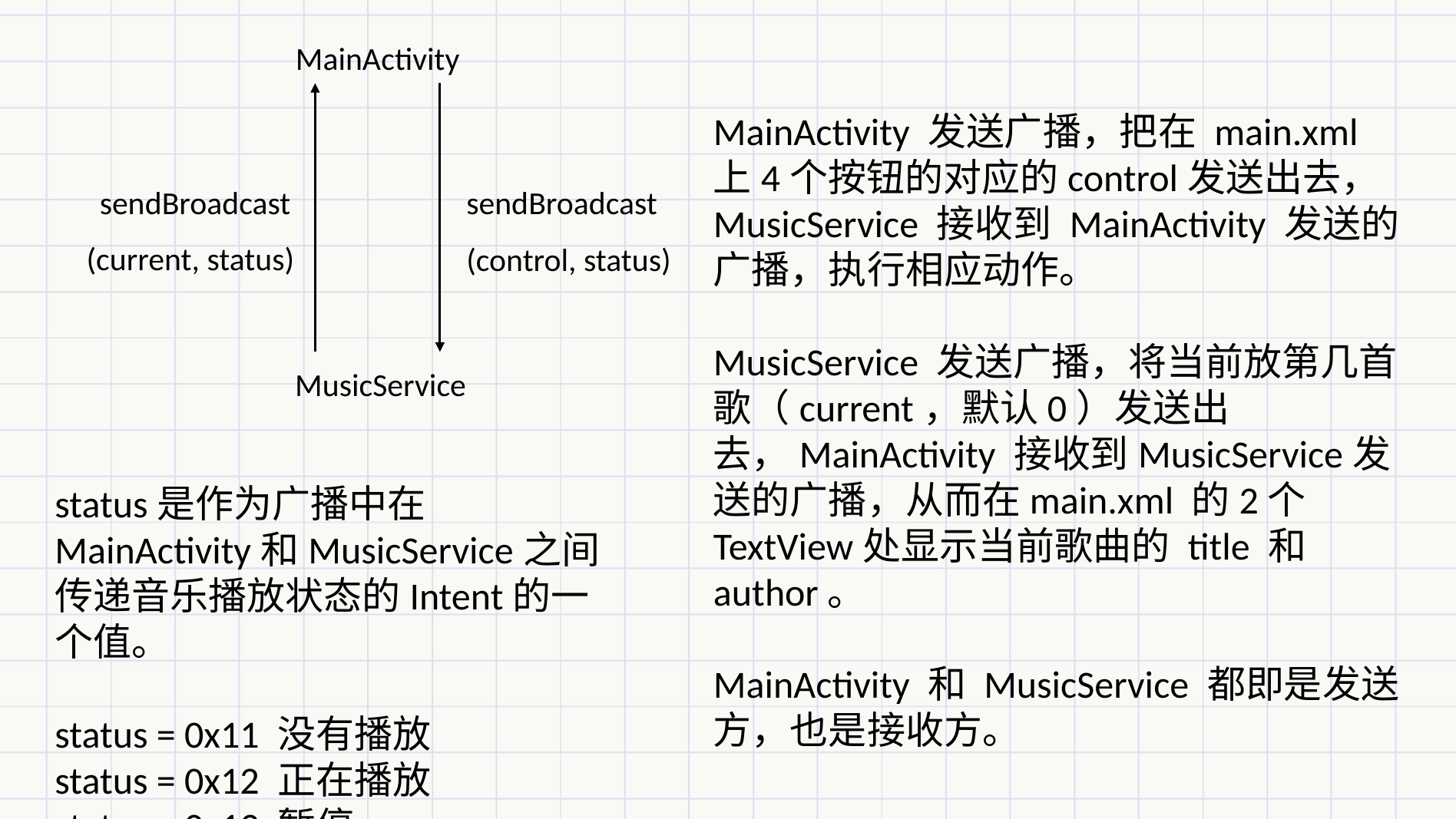

MainActivity
MainActivity 发送广播，把在 main.xml 上4个按钮的对应的control发送出去， MusicService 接收到 MainActivity 发送的广播，执行相应动作。

MusicService 发送广播，将当前放第几首歌（current，默认0）发送出去，MainActivity 接收到MusicService发送的广播，从而在main.xml 的2个TextView处显示当前歌曲的 title 和 author。

MainActivity 和 MusicService 都即是发送方，也是接收方。
sendBroadcast
sendBroadcast
(current, status)
(control, status)
MusicService
status是作为广播中在MainActivity和MusicService之间传递音乐播放状态的Intent的一个值。

status = 0x11 没有播放
status = 0x12 正在播放
status = 0x13 暂停